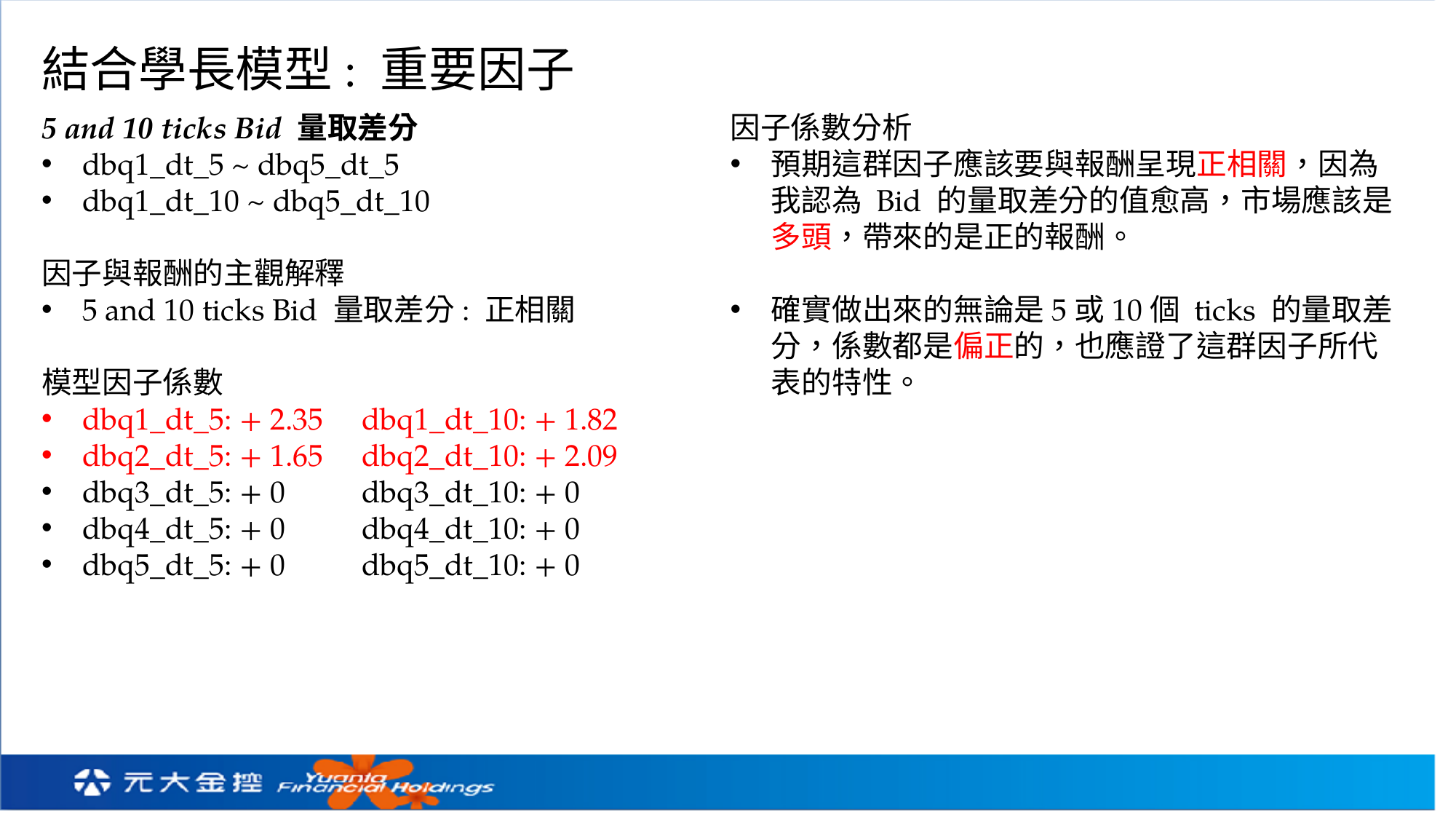

結合學長模型: 重要因子
5 and 10 ticks Bid 量取差分
dbq1_dt_5 ~ dbq5_dt_5
dbq1_dt_10 ~ dbq5_dt_10

因子與報酬的主觀解釋
5 and 10 ticks Bid 量取差分: 正相關

模型因子係數
dbq1_dt_5: + 2.35     dbq1_dt_10: + 1.82
dbq2_dt_5: + 1.65     dbq2_dt_10: + 2.09
dbq3_dt_5: + 0          dbq3_dt_10: + 0
dbq4_dt_5: + 0          dbq4_dt_10: + 0
dbq5_dt_5: + 0          dbq5_dt_10: + 0
因子係數分析
預期這群因子應該要與報酬呈現正相關，因為我認為 Bid 的量取差分的值愈高，市場應該是多頭，帶來的是正的報酬。

確實做出來的無論是5或10個 ticks 的量取差分，係數都是偏正的，也應證了這群因子所代表的特性。